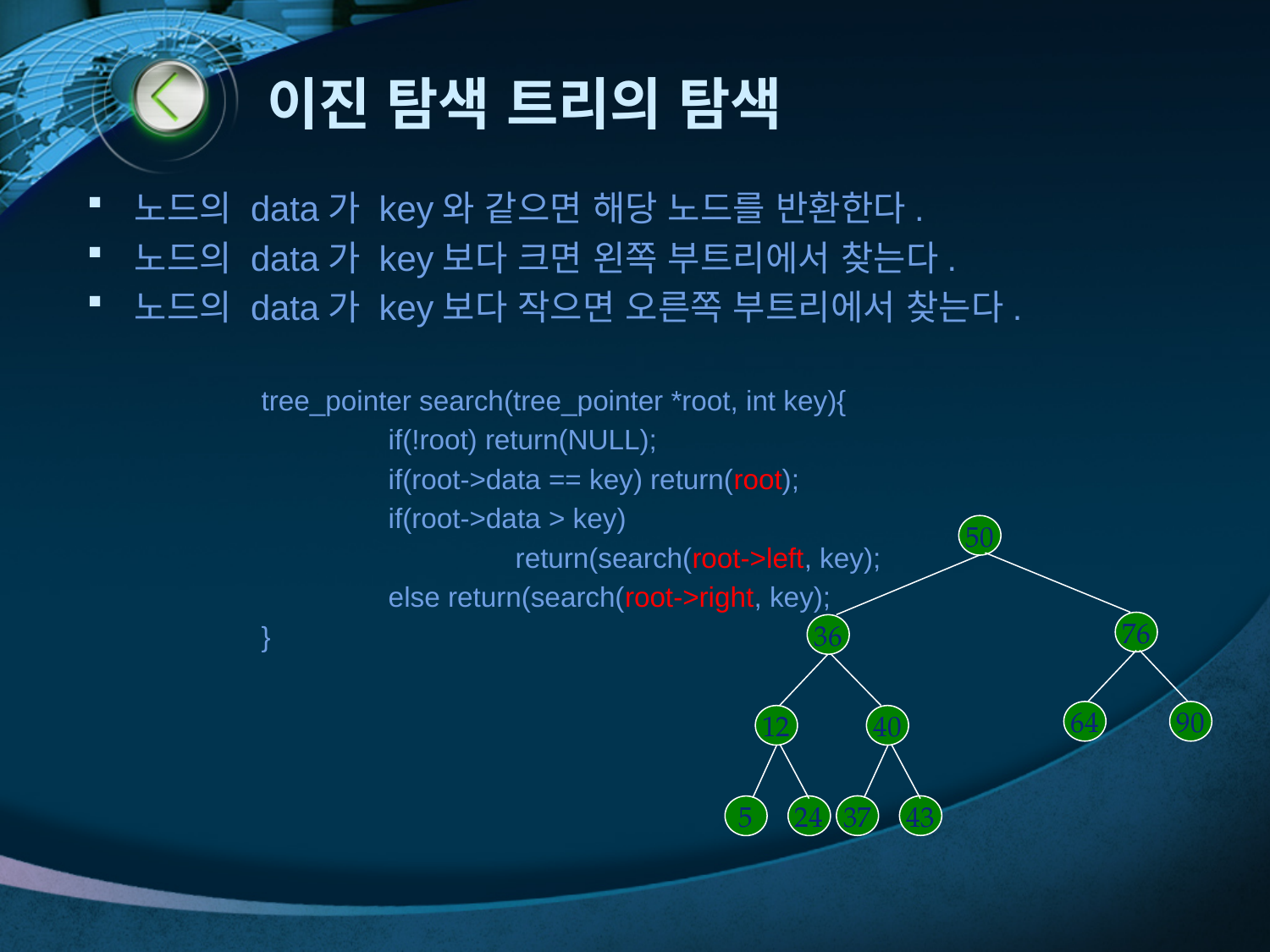

# 이진 탐색 트리의 탐색
노드의 data가 key와 같으면 해당 노드를 반환한다.
노드의 data가 key보다 크면 왼쪽 부트리에서 찾는다.
노드의 data가 key보다 작으면 오른쪽 부트리에서 찾는다.

		tree_pointer search(tree_pointer *root, int key){
			if(!root) return(NULL);
			if(root->data == key) return(root);
			if(root->data > key)
				return(search(root->left, key);
			else return(search(root->right, key);
		}
50

76
36

64
90
12
40

37
43
5
24